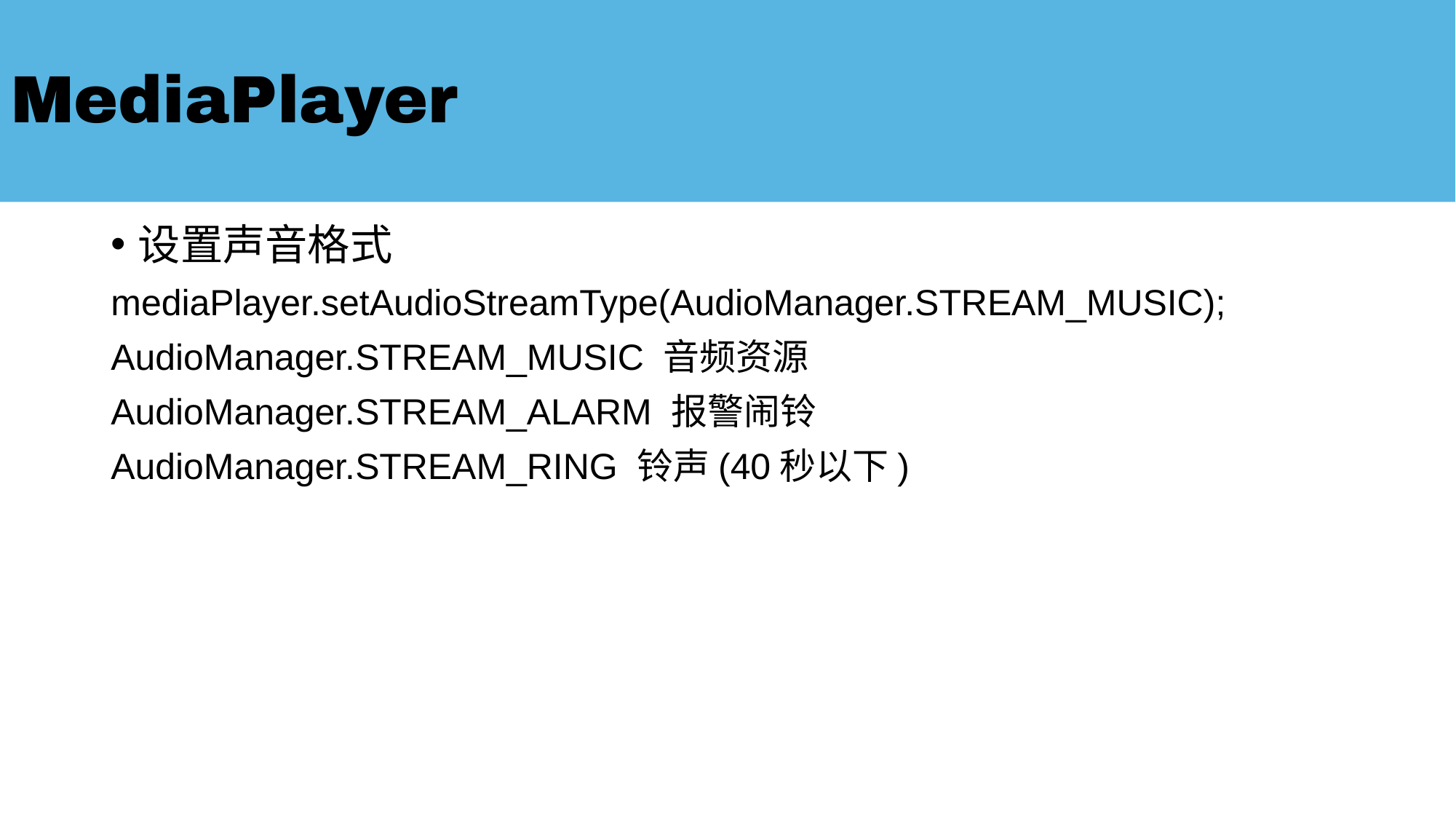

# MediaPlayer
设置声音格式
mediaPlayer.setAudioStreamType(AudioManager.STREAM_MUSIC);
AudioManager.STREAM_MUSIC 音频资源
AudioManager.STREAM_ALARM 报警闹铃
AudioManager.STREAM_RING 铃声(40秒以下)